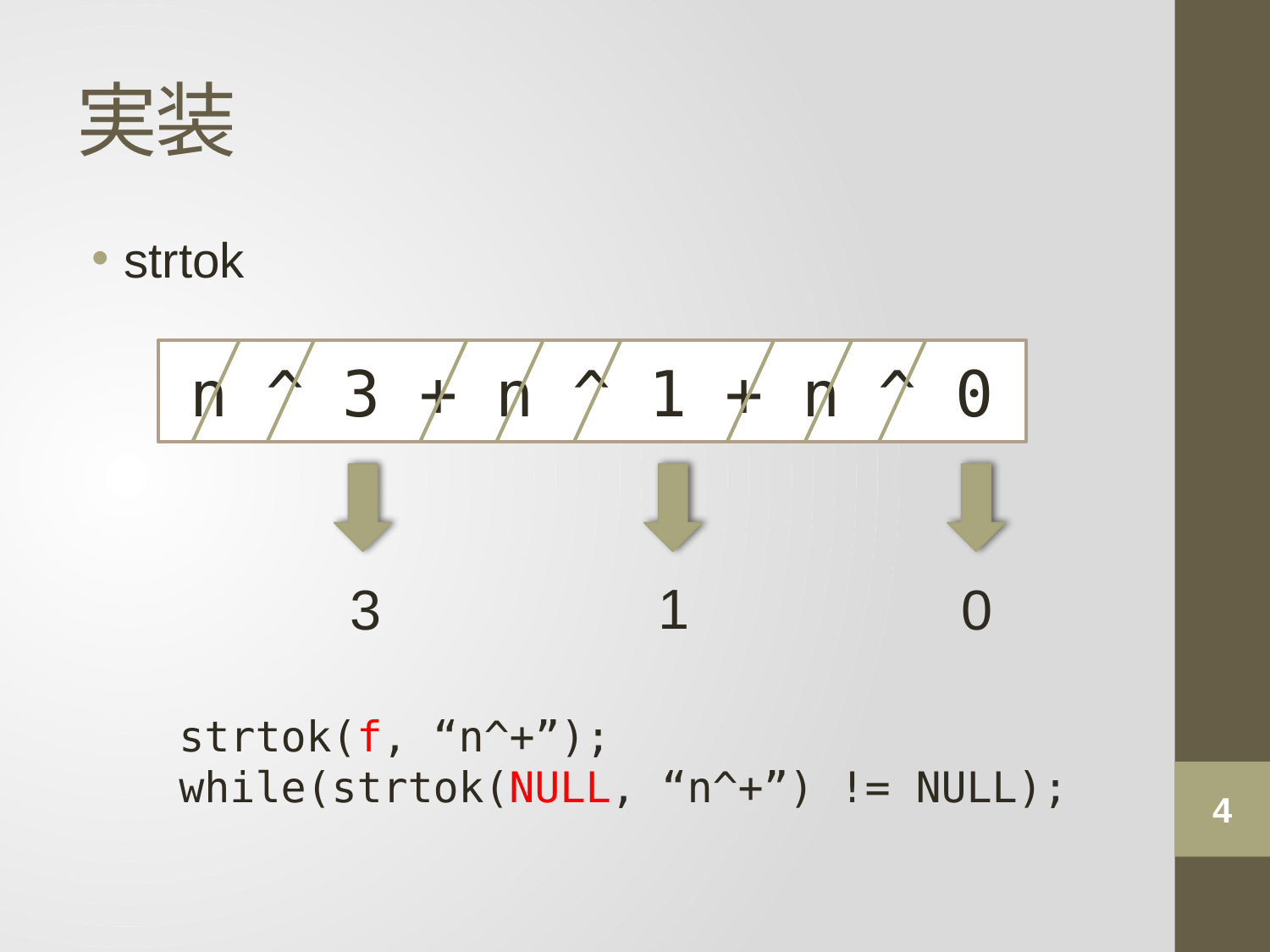

# 実装
strtok
n ^ 3 + n ^ 1 + n ^ 0

1
0
3
strtok(f, “n^+”);
while(strtok(NULL, “n^+”) != NULL);